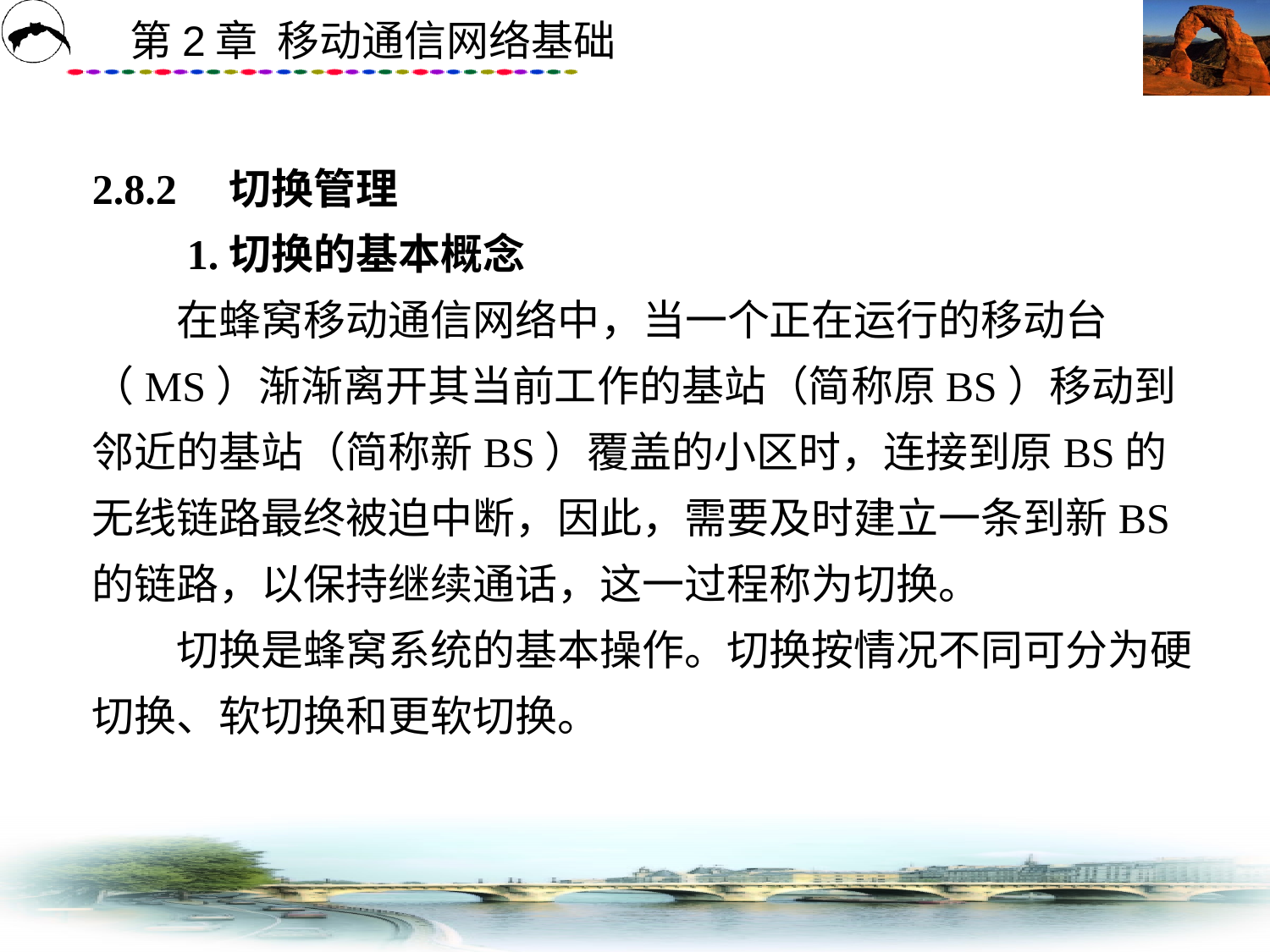

# 2.8.2　切换管理 　　1.切换的基本概念 　　在蜂窝移动通信网络中，当一个正在运行的移动台（MS）渐渐离开其当前工作的基站（简称原BS）移动到邻近的基站（简称新BS）覆盖的小区时，连接到原BS的无线链路最终被迫中断，因此，需要及时建立一条到新BS的链路，以保持继续通话，这一过程称为切换。 　　切换是蜂窝系统的基本操作。切换按情况不同可分为硬切换、软切换和更软切换。